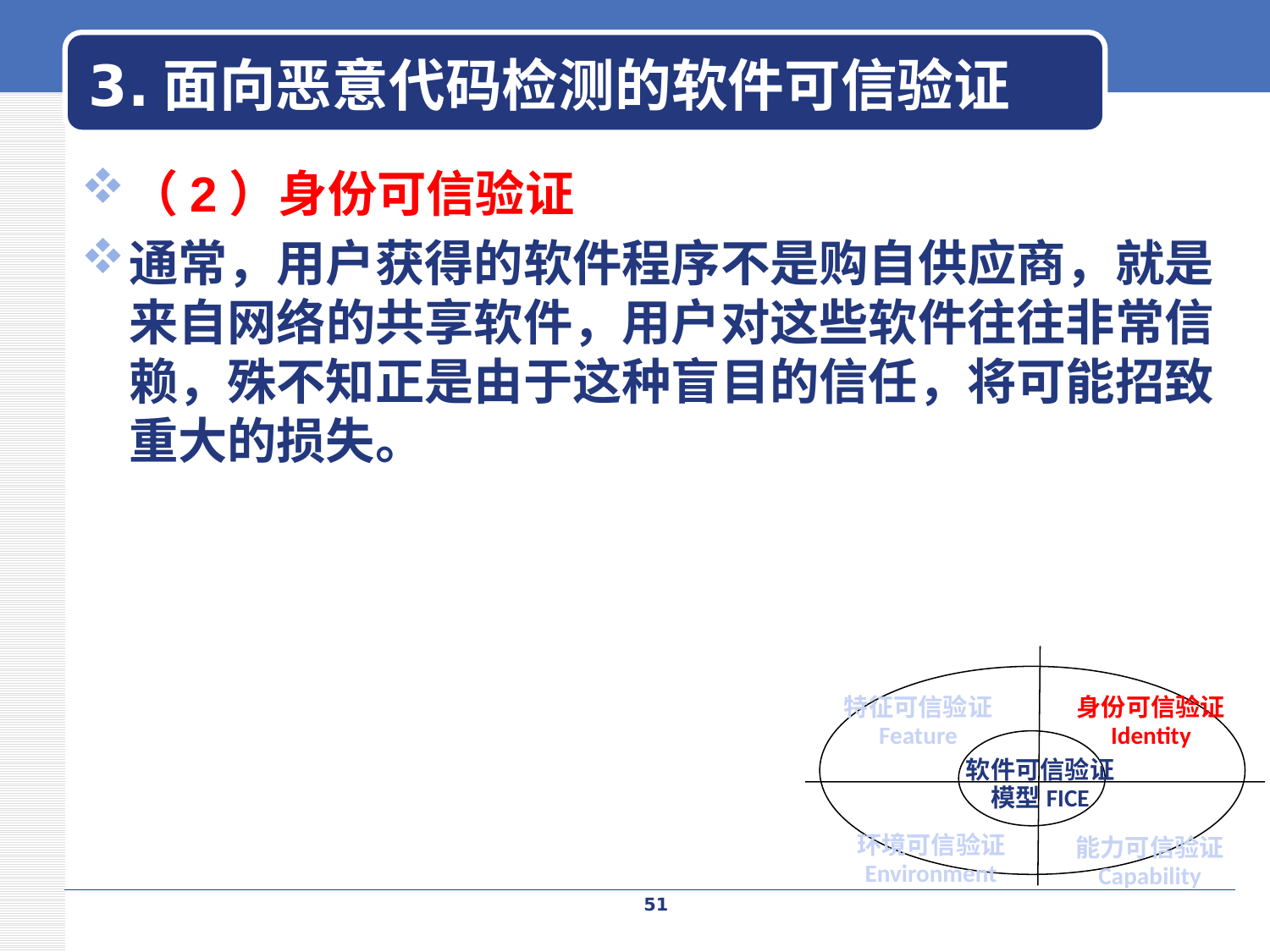

# 3.面向恶意代码检测的软件可信验证
（2）身份可信验证
通常，用户获得的软件程序不是购自供应商，就是来自网络的共享软件，用户对这些软件往往非常信赖，殊不知正是由于这种盲目的信任，将可能招致重大的损失。

特征可信验证
Feature
身份可信验证
Identity

软件可信验证
模型FICE

环境可信验证
Environment
能力可信验证
Capability
51